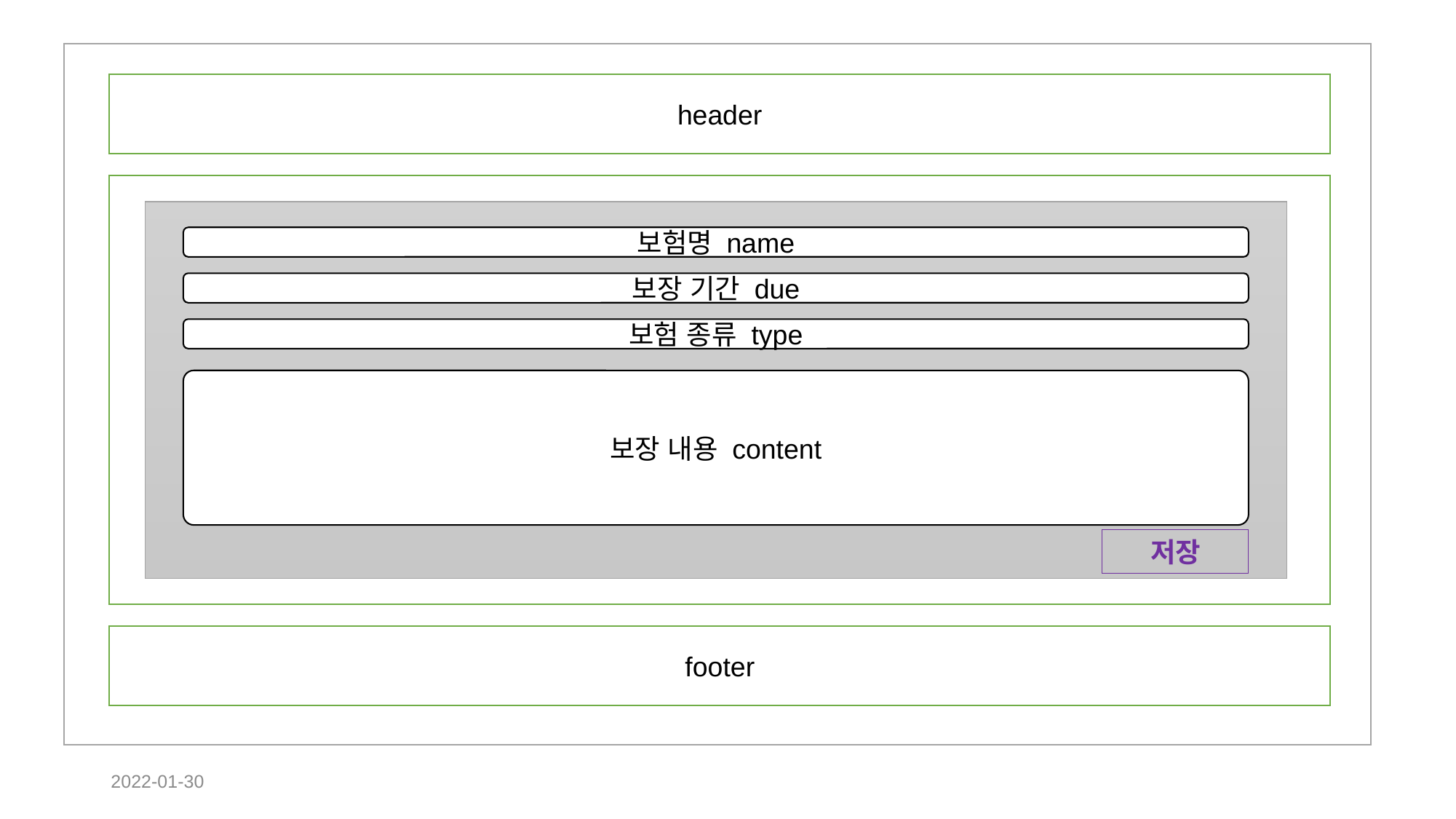

header

보험명 name
보장 기간 due
보험 종류 type
보장 내용 content
저장
footer
2022-01-30